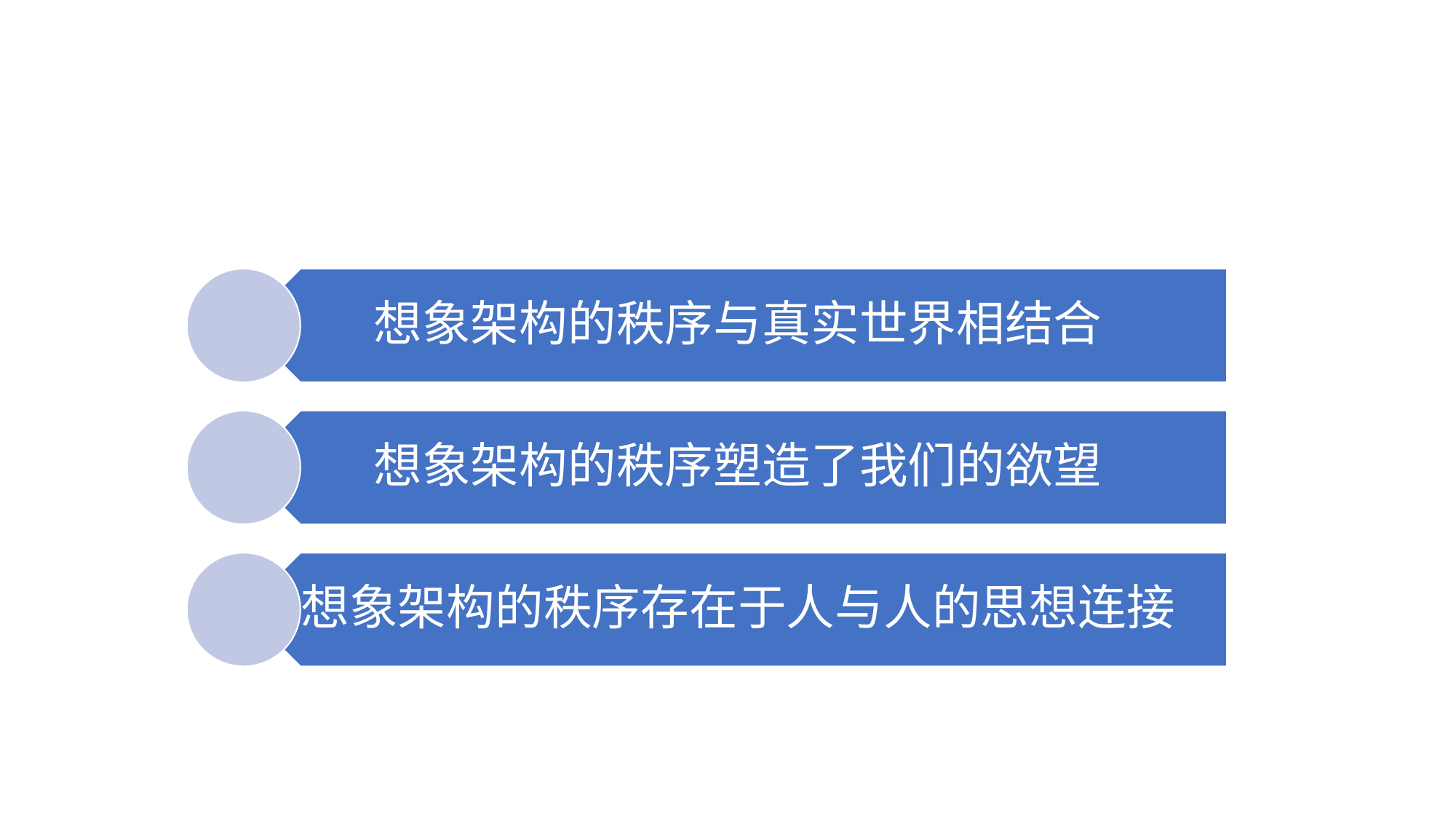

想象架构的秩序与真实世界相结合
想象架构的秩序塑造了我们的欲望
想象架构的秩序存在于人与人的思想连接